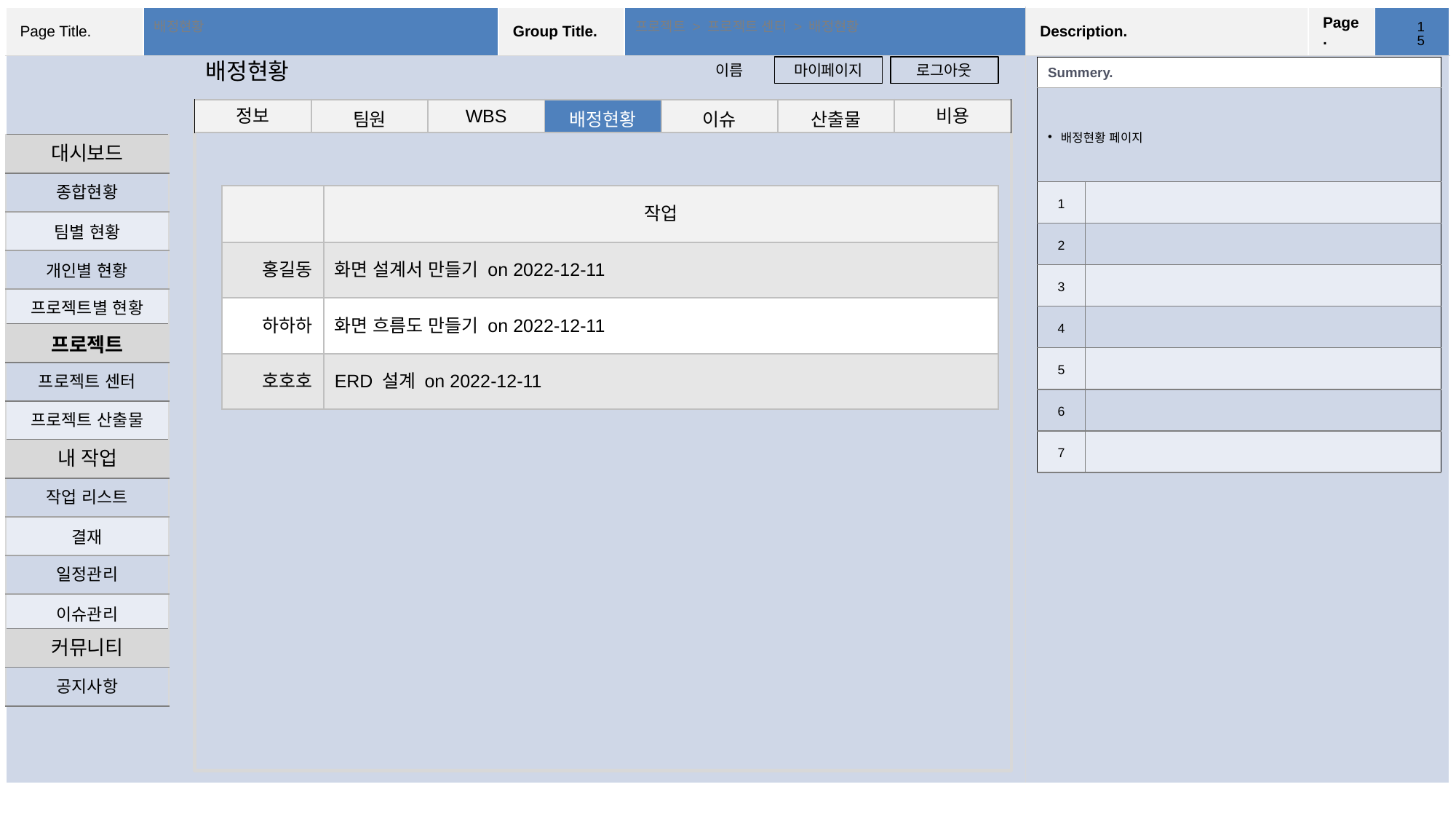

15
배정현황
프로젝트 > 프로젝트 센터 > 배정현황
배정현황
이름
마이페이지
로그아웃
| Summery. |  |
| --- | --- |
| 배정현황 페이지 |  |
| 1 |  |
| 2 |  |
| 3 |  |
| 4 |  |
| 5 |  |
| 6 |  |
| 7 |  |
| 정보 | 팀원 | WBS | 배정현황 | 이슈 | 산출물 | 비용 |
| --- | --- | --- | --- | --- | --- | --- |

| 대시보드 |
| --- |
| 종합현황 |
| 팀별 현황 |
| 개인별 현황 |
| 프로젝트별 현황 |
|  | 작업 |
| --- | --- |
| 홍길동 | 화면 설계서 만들기 on 2022-12-11 |
| 하하하 | 화면 흐름도 만들기 on 2022-12-11 |
| 호호호 | ERD 설계 on 2022-12-11 |
| 프로젝트 |
| --- |
| 프로젝트 센터 |
| 프로젝트 산출물 |
| 내 작업 |
| --- |
| 작업 리스트 |
| 결재 |
| 일정관리 |
| 이슈관리 |
| 커뮤니티 |
| --- |
| 공지사항 |